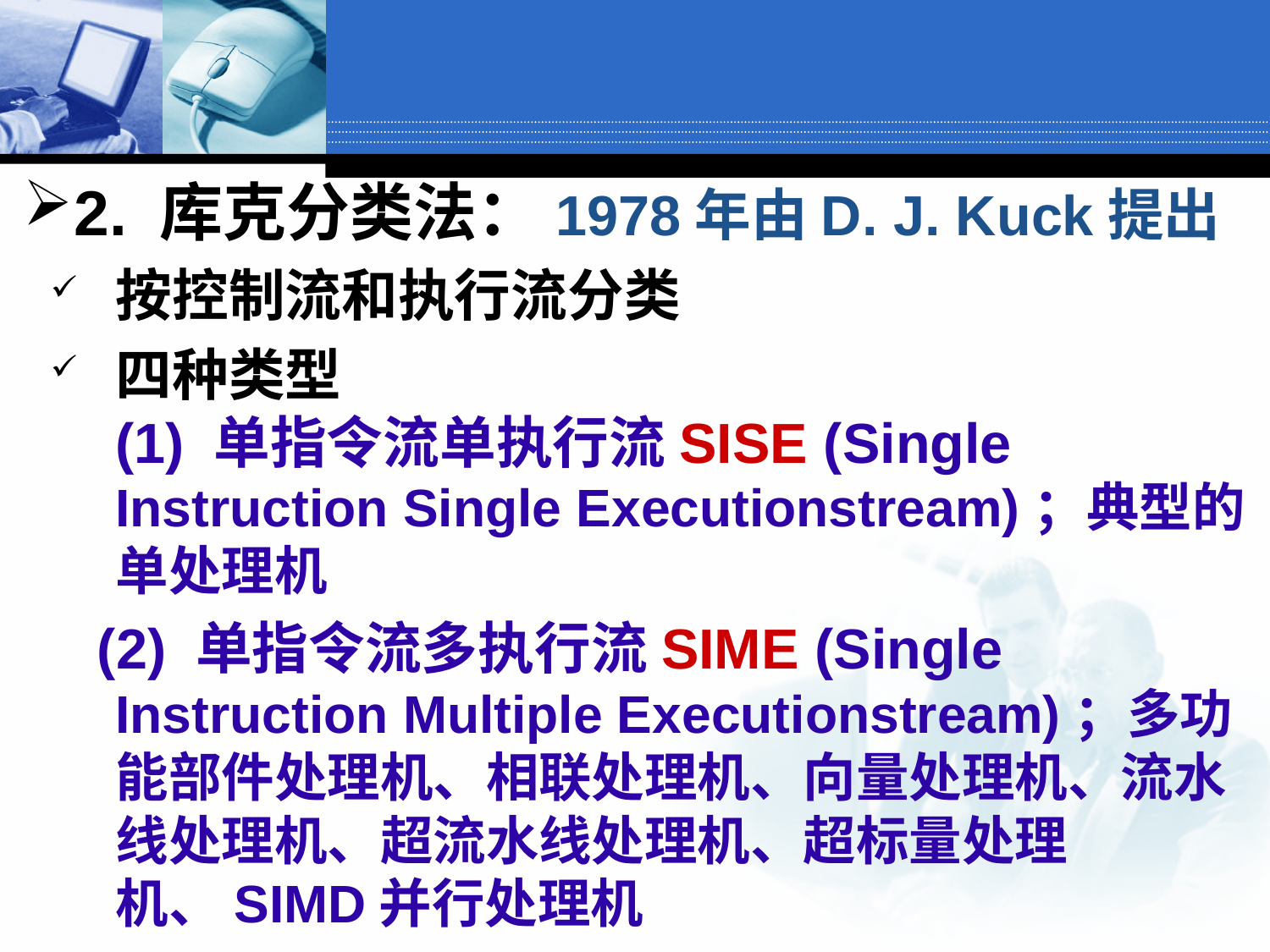

2. 库克分类法：1978年由D. J. Kuck提出
按控制流和执行流分类
四种类型
(1) 单指令流单执行流SISE (Single Instruction Single Executionstream)；典型的单处理机
   (2) 单指令流多执行流SIME (Single Instruction Multiple Executionstream)；多功能部件处理机、相联处理机、向量处理机、流水线处理机、超流水线处理机、超标量处理机、SIMD并行处理机